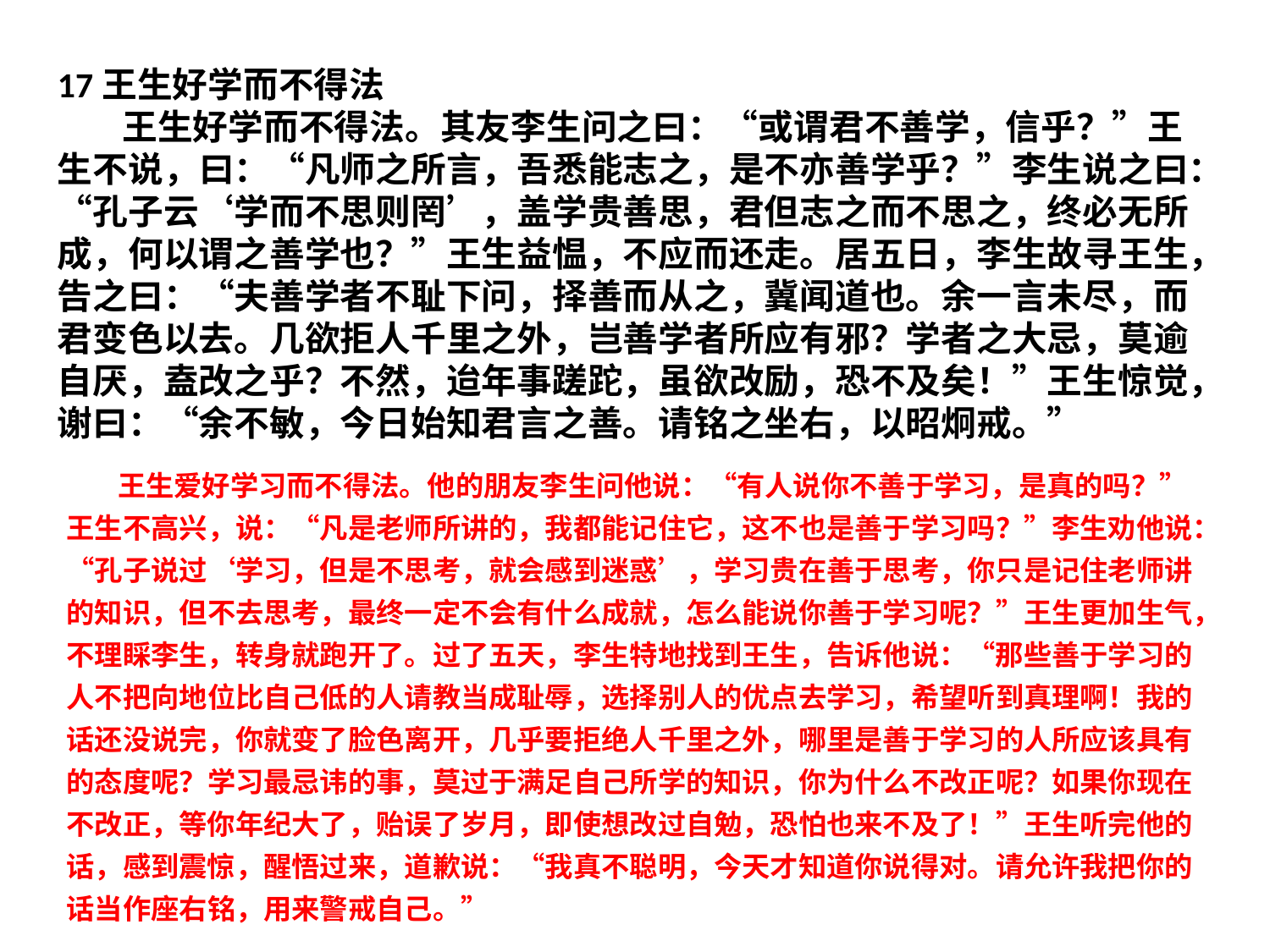

17王生好学而不得法
       王生好学而不得法。其友李生问之曰：“或谓君不善学，信乎？”王生不说，曰：“凡师之所言，吾悉能志之，是不亦善学乎？”李生说之曰：“孔子云‘学而不思则罔’，盖学贵善思，君但志之而不思之，终必无所成，何以谓之善学也？”王生益愠，不应而还走。居五日，李生故寻王生，告之曰：“夫善学者不耻下问，择善而从之，冀闻道也。余一言未尽，而君变色以去。几欲拒人千里之外，岂善学者所应有邪？学者之大忌，莫逾自厌，盍改之乎？不然，迨年事蹉跎，虽欲改励，恐不及矣！”王生惊觉，谢曰：“余不敏，今日始知君言之善。请铭之坐右，以昭炯戒。”
       王生爱好学习而不得法。他的朋友李生问他说：“有人说你不善于学习，是真的吗？”王生不高兴，说：“凡是老师所讲的，我都能记住它，这不也是善于学习吗？”李生劝他说：“孔子说过‘学习，但是不思考，就会感到迷惑’，学习贵在善于思考，你只是记住老师讲的知识，但不去思考，最终一定不会有什么成就，怎么能说你善于学习呢？”王生更加生气，不理睬李生，转身就跑开了。过了五天，李生特地找到王生，告诉他说：“那些善于学习的人不把向地位比自己低的人请教当成耻辱，选择别人的优点去学习，希望听到真理啊！我的话还没说完，你就变了脸色离开，几乎要拒绝人千里之外，哪里是善于学习的人所应该具有的态度呢？学习最忌讳的事，莫过于满足自己所学的知识，你为什么不改正呢？如果你现在不改正，等你年纪大了，贻误了岁月，即使想改过自勉，恐怕也来不及了！”王生听完他的话，感到震惊，醒悟过来，道歉说：“我真不聪明，今天才知道你说得对。请允许我把你的话当作座右铭，用来警戒自己。”